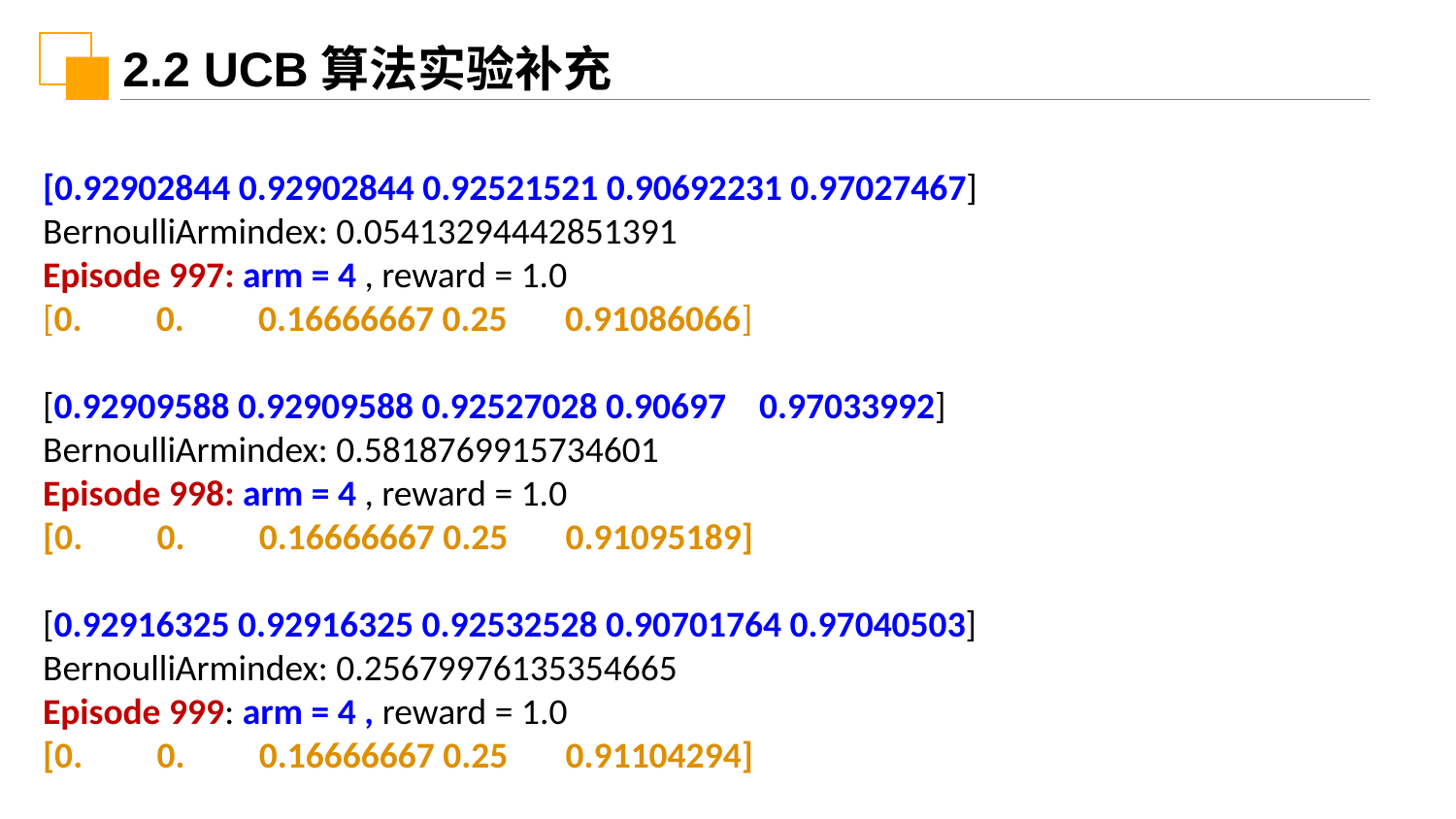

2.2 UCB算法实验补充
[0.92902844 0.92902844 0.92521521 0.90692231 0.97027467]
BernoulliArmindex: 0.05413294442851391
Episode 997: arm = 4 , reward = 1.0
[0.         0.         0.16666667 0.25       0.91086066]

[0.92909588 0.92909588 0.92527028 0.90697    0.97033992]
BernoulliArmindex: 0.5818769915734601
Episode 998: arm = 4 , reward = 1.0
[0.         0.         0.16666667 0.25       0.91095189]

[0.92916325 0.92916325 0.92532528 0.90701764 0.97040503]
BernoulliArmindex: 0.25679976135354665
Episode 999: arm = 4 , reward = 1.0
[0.         0.         0.16666667 0.25       0.91104294]